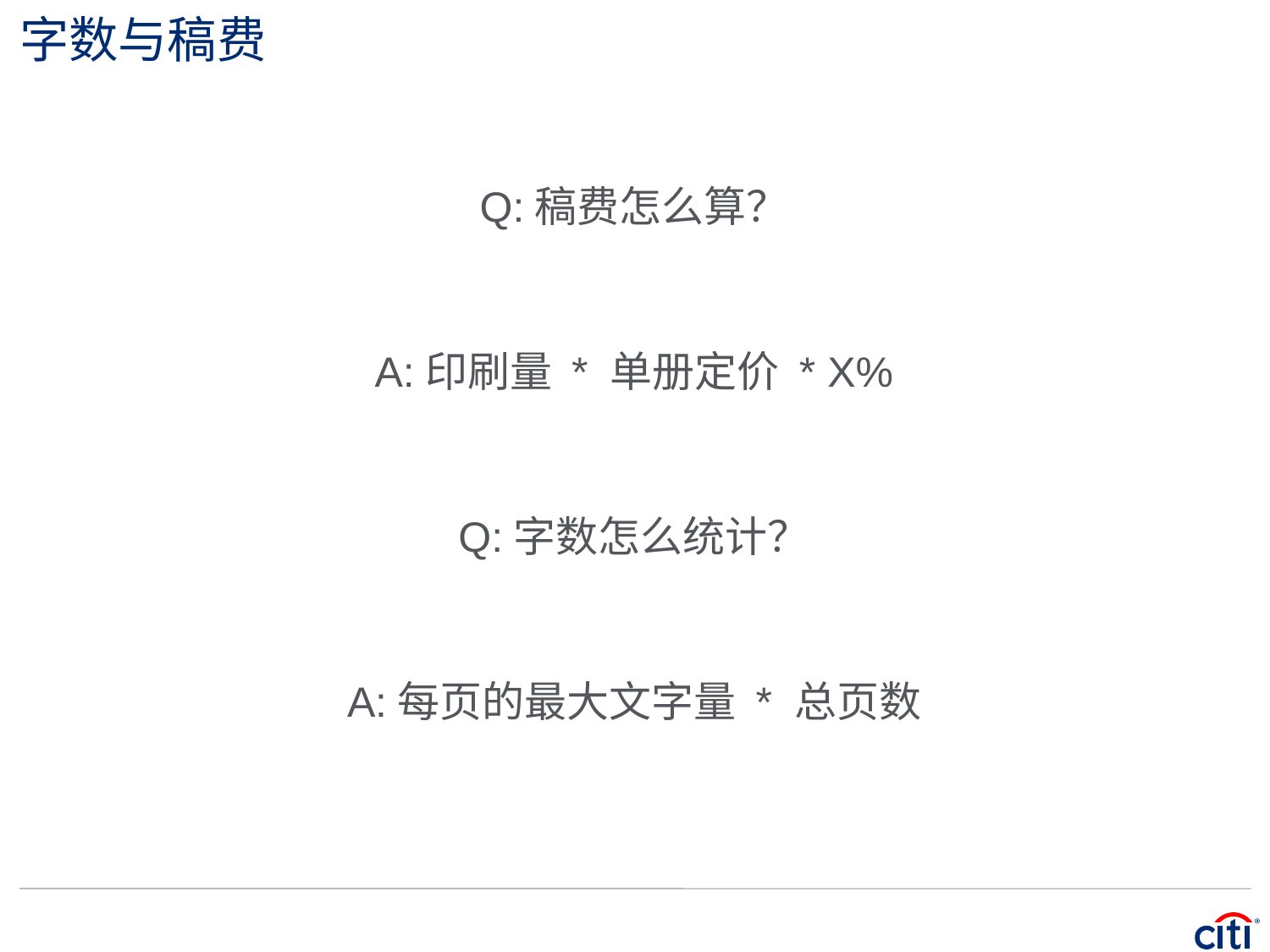

# 字数与稿费
Q:稿费怎么算？

A:印刷量 * 单册定价 * X%

Q:字数怎么统计？

A:每页的最大文字量 * 总页数